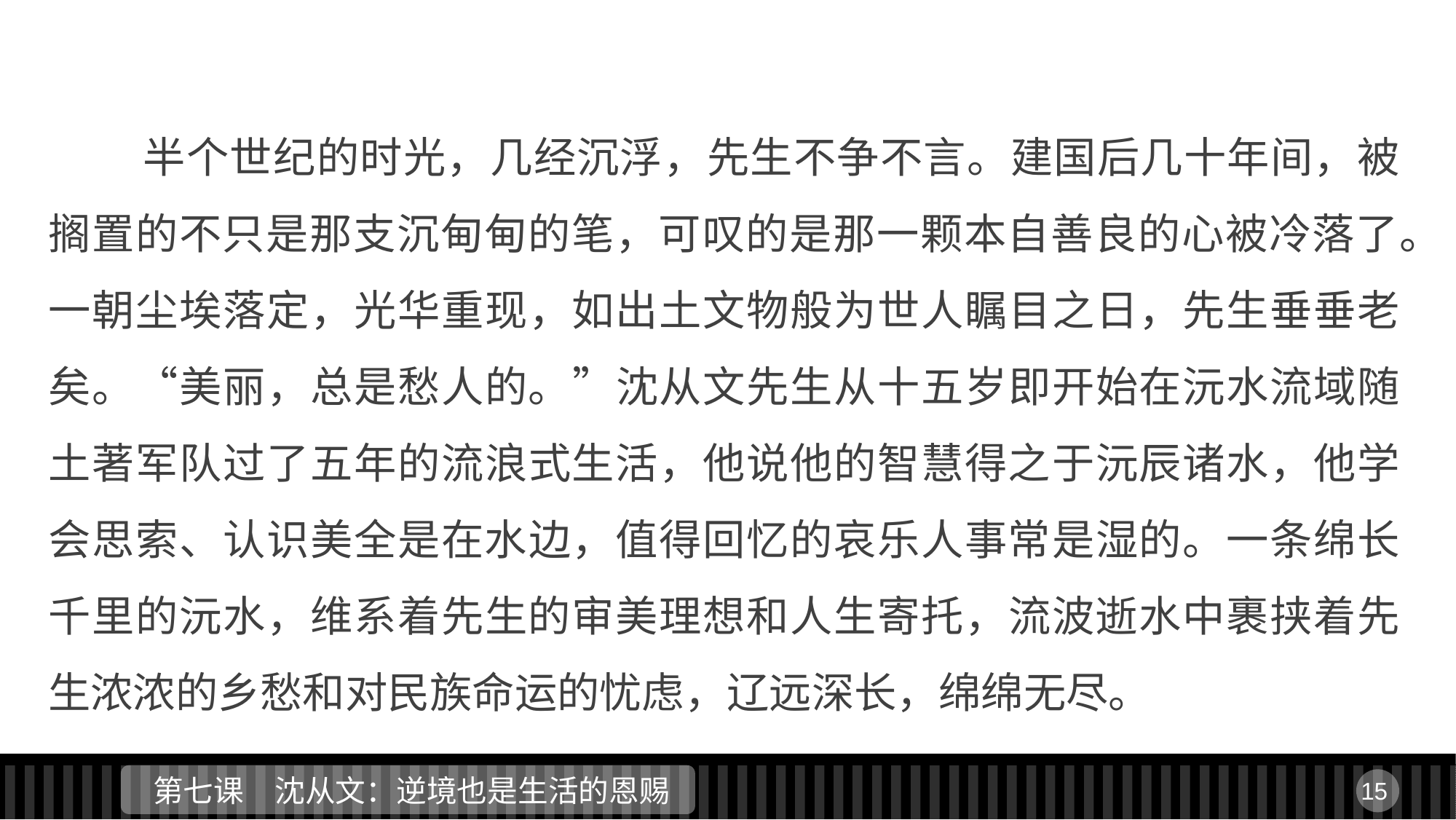

半个世纪的时光，几经沉浮，先生不争不言。建国后几十年间，被搁置的不只是那支沉甸甸的笔，可叹的是那一颗本自善良的心被冷落了。一朝尘埃落定，光华重现，如出土文物般为世人瞩目之日，先生垂垂老矣。“美丽，总是愁人的。”沈从文先生从十五岁即开始在沅水流域随土著军队过了五年的流浪式生活，他说他的智慧得之于沅辰诸水，他学会思索、认识美全是在水边，值得回忆的哀乐人事常是湿的。一条绵长千里的沅水，维系着先生的审美理想和人生寄托，流波逝水中裹挟着先生浓浓的乡愁和对民族命运的忧虑，辽远深长，绵绵无尽。